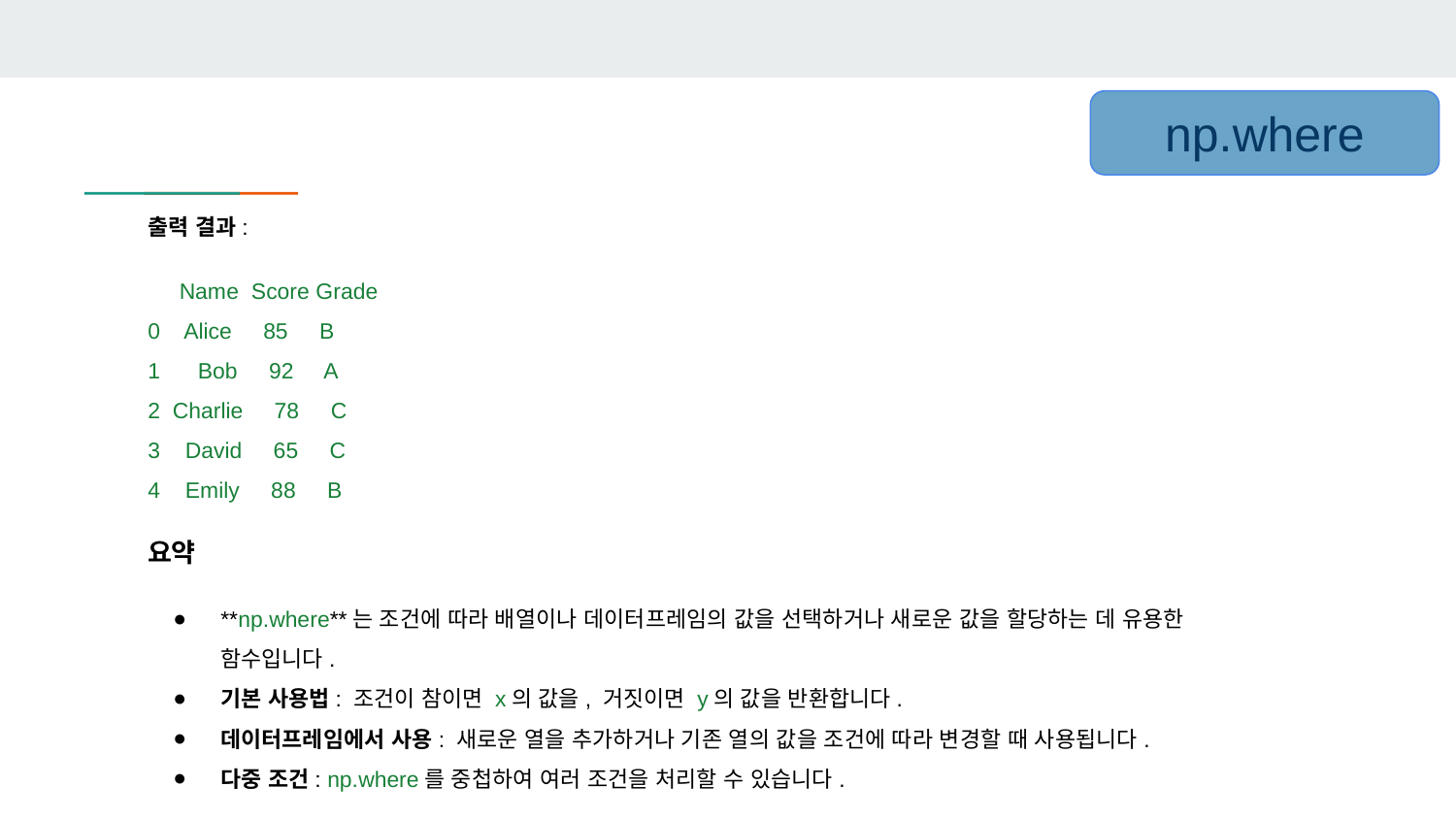

np.where
출력 결과:
     Name  Score Grade
0    Alice     85     B
1      Bob     92     A
2  Charlie     78     C
3    David     65     C
4    Emily     88     B
요약
**np.where**는 조건에 따라 배열이나 데이터프레임의 값을 선택하거나 새로운 값을 할당하는 데 유용한 함수입니다.
기본 사용법: 조건이 참이면 x의 값을, 거짓이면 y의 값을 반환합니다.
데이터프레임에서 사용: 새로운 열을 추가하거나 기존 열의 값을 조건에 따라 변경할 때 사용됩니다.
다중 조건: np.where를 중첩하여 여러 조건을 처리할 수 있습니다.